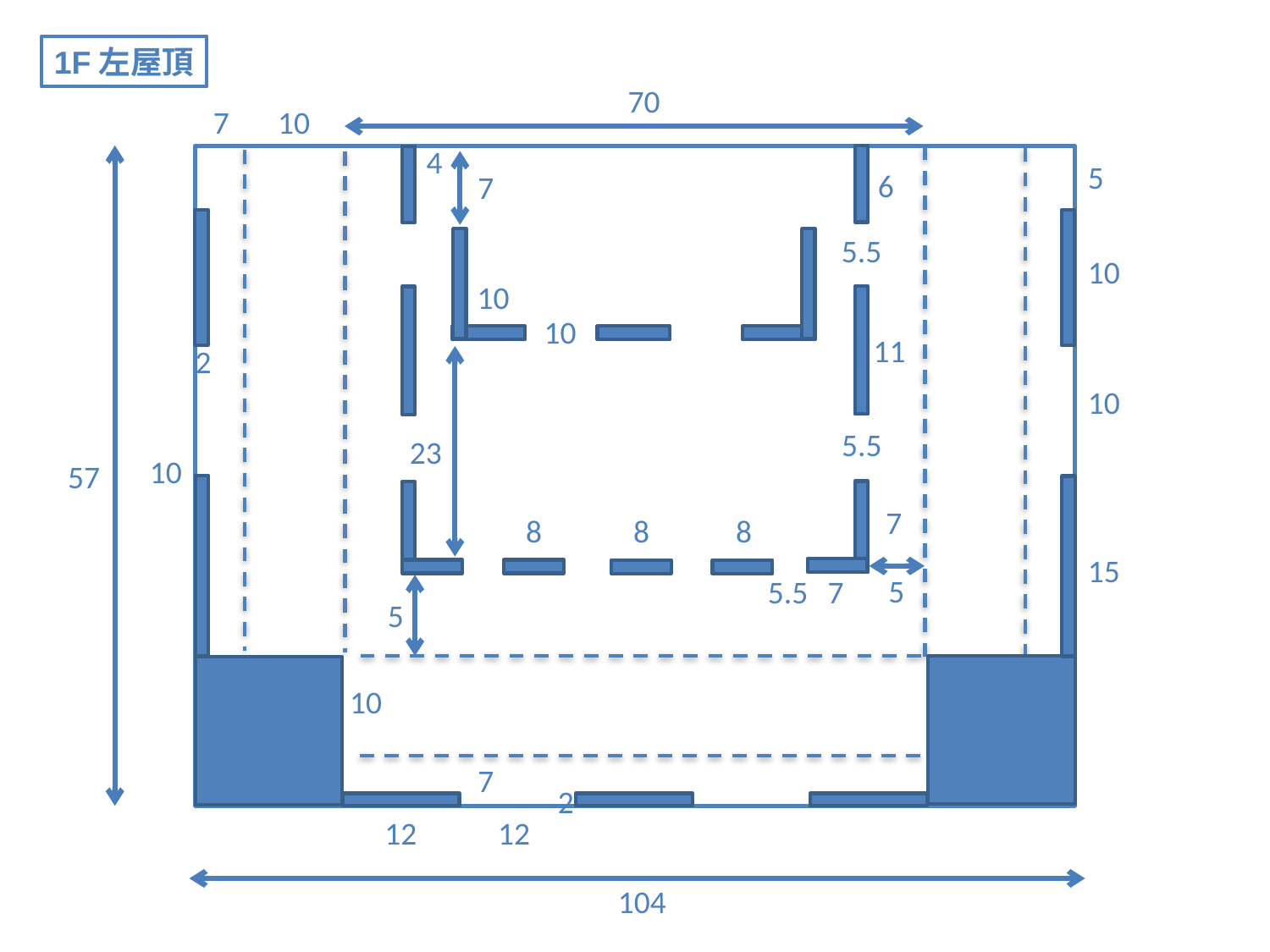

1F左屋頂
70
7
10
4

5
6
7

5.5

10
10

10
11

2
10
5.5
23
10
57

7
8
8
8
15

5
5.5
7
5

10
7
2

12
12
104